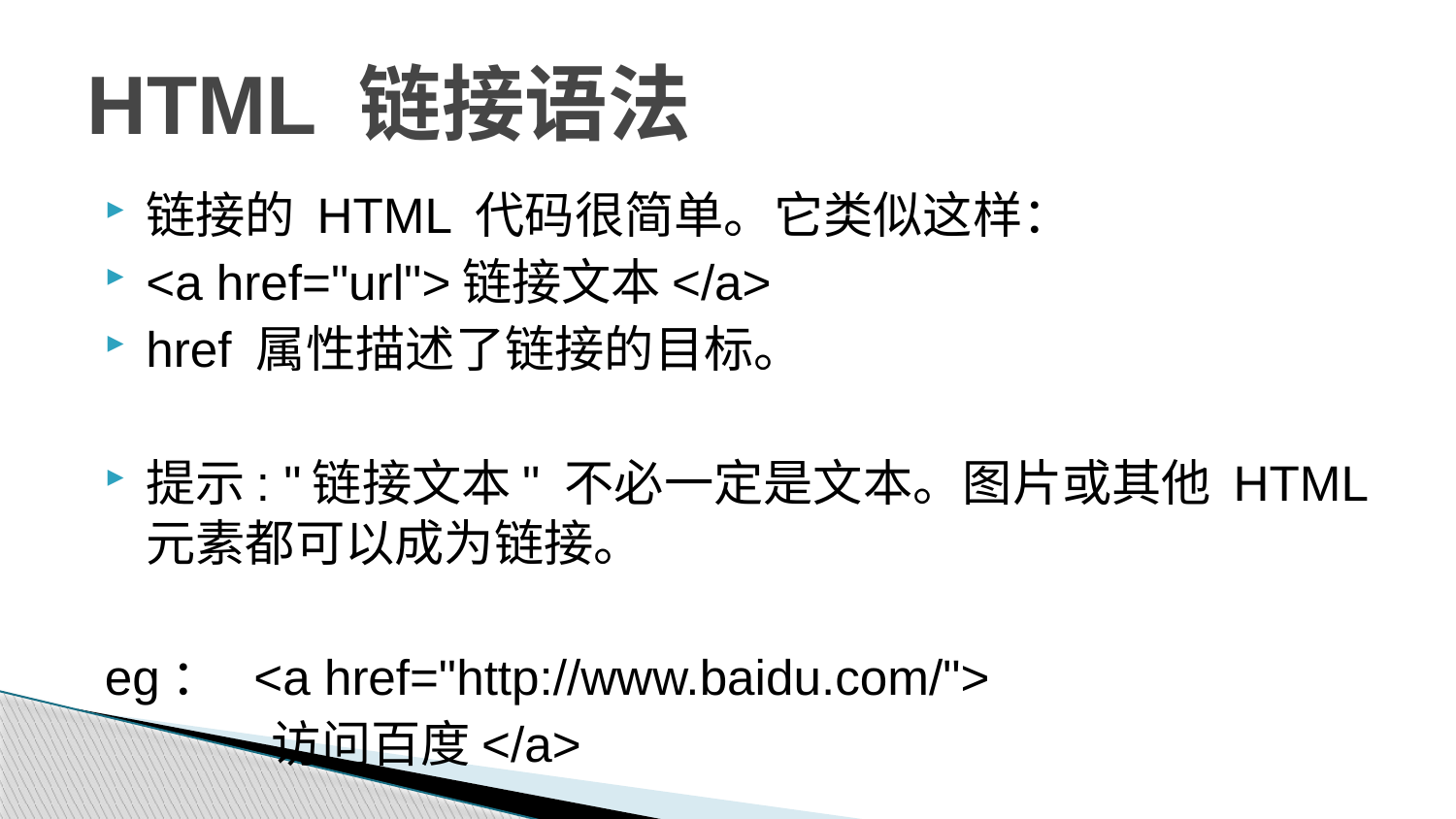

# HTML 链接语法
链接的 HTML 代码很简单。它类似这样：
<a href="url">链接文本</a>
href 属性描述了链接的目标。

提示: "链接文本" 不必一定是文本。图片或其他 HTML 元素都可以成为链接。

eg：  <a href="http://www.baidu.com/">
              访问百度</a>